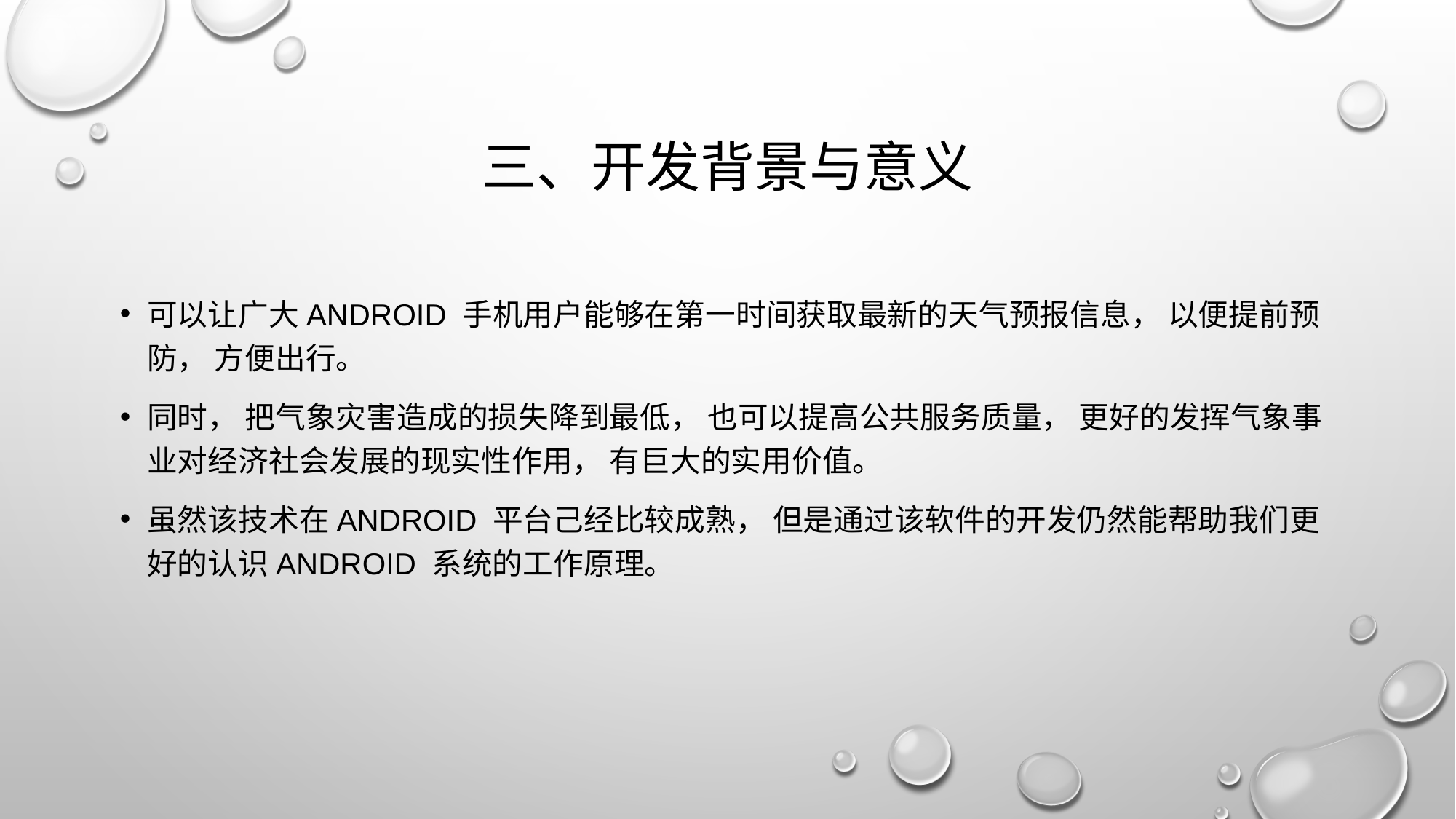

# 三、开发背景与意义
可以让广大Android 手机用户能够在第一时间获取最新的天气预报信息， 以便提前预防， 方便出行。
同时， 把气象灾害造成的损失降到最低， 也可以提高公共服务质量， 更好的发挥气象事业对经济社会发展的现实性作用， 有巨大的实用价值。
虽然该技术在android 平台己经比较成熟， 但是通过该软件的开发仍然能帮助我们更好的认识Android 系统的工作原理。